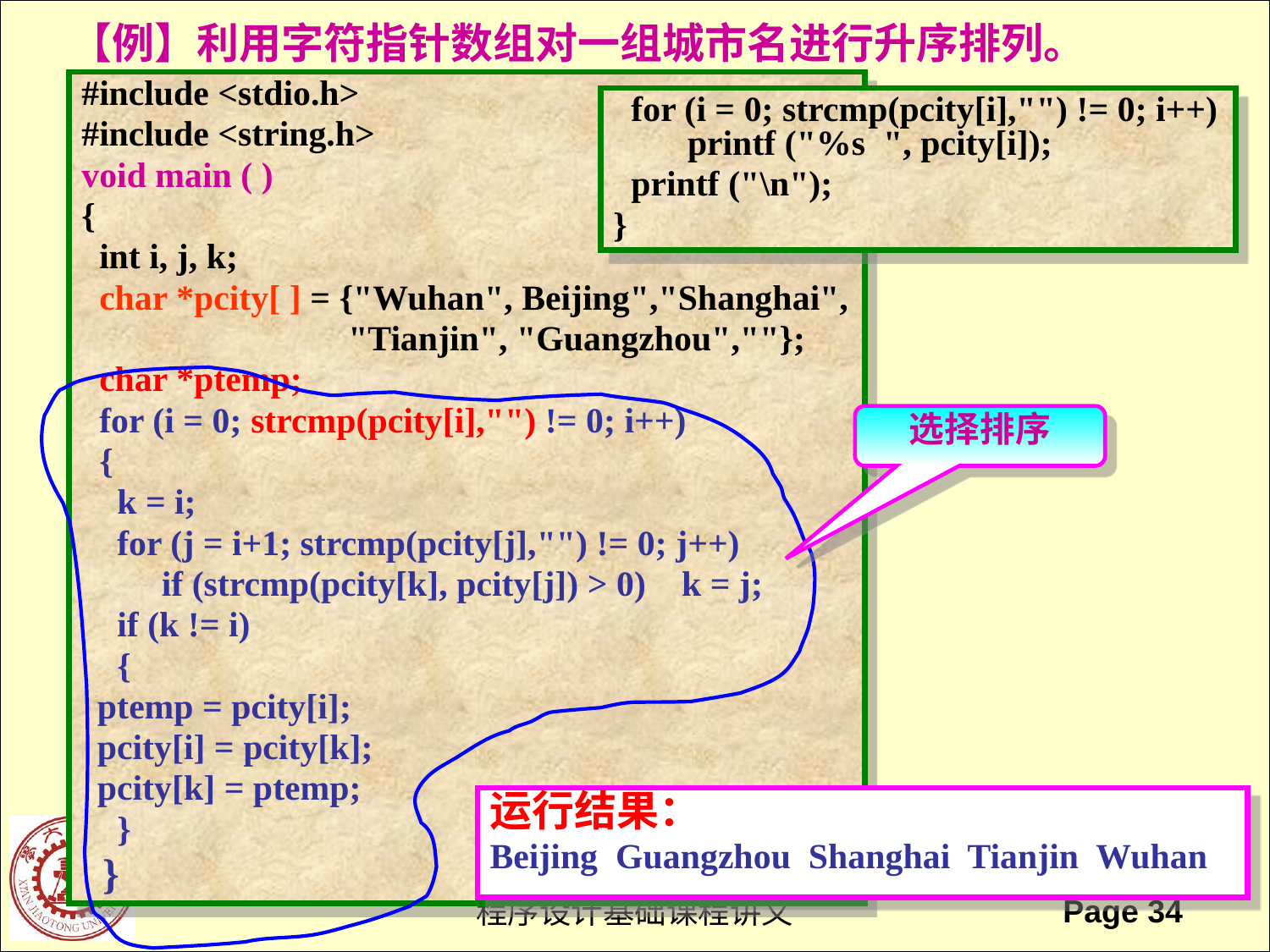

【例】利用字符指针数组对一组城市名进行升序排列。
#include <stdio.h>
#include <string.h>
void main ( )
{
  int i, j, k;
  char *pcity[ ] = {"Wuhan", Beijing","Shanghai",
                              "Tianjin", "Guangzhou",""};
  char *ptemp;
  for (i = 0; strcmp(pcity[i],"") != 0; i++)
  {
    k = i;
    for (j = i+1; strcmp(pcity[j],"") != 0; j++)
         if (strcmp(pcity[k], pcity[j]) > 0)    k = j;
    if (k != i)
    {
ptemp = pcity[i];
pcity[i] = pcity[k];
pcity[k] = ptemp;
    }
  }
  for (i = 0; strcmp(pcity[i],"") != 0; i++)    printf ("%s  ", pcity[i]);
  printf ("\n");
}

选择排序
运行结果：
Beijing  Guangzhou  Shanghai  Tianjin  Wuhan